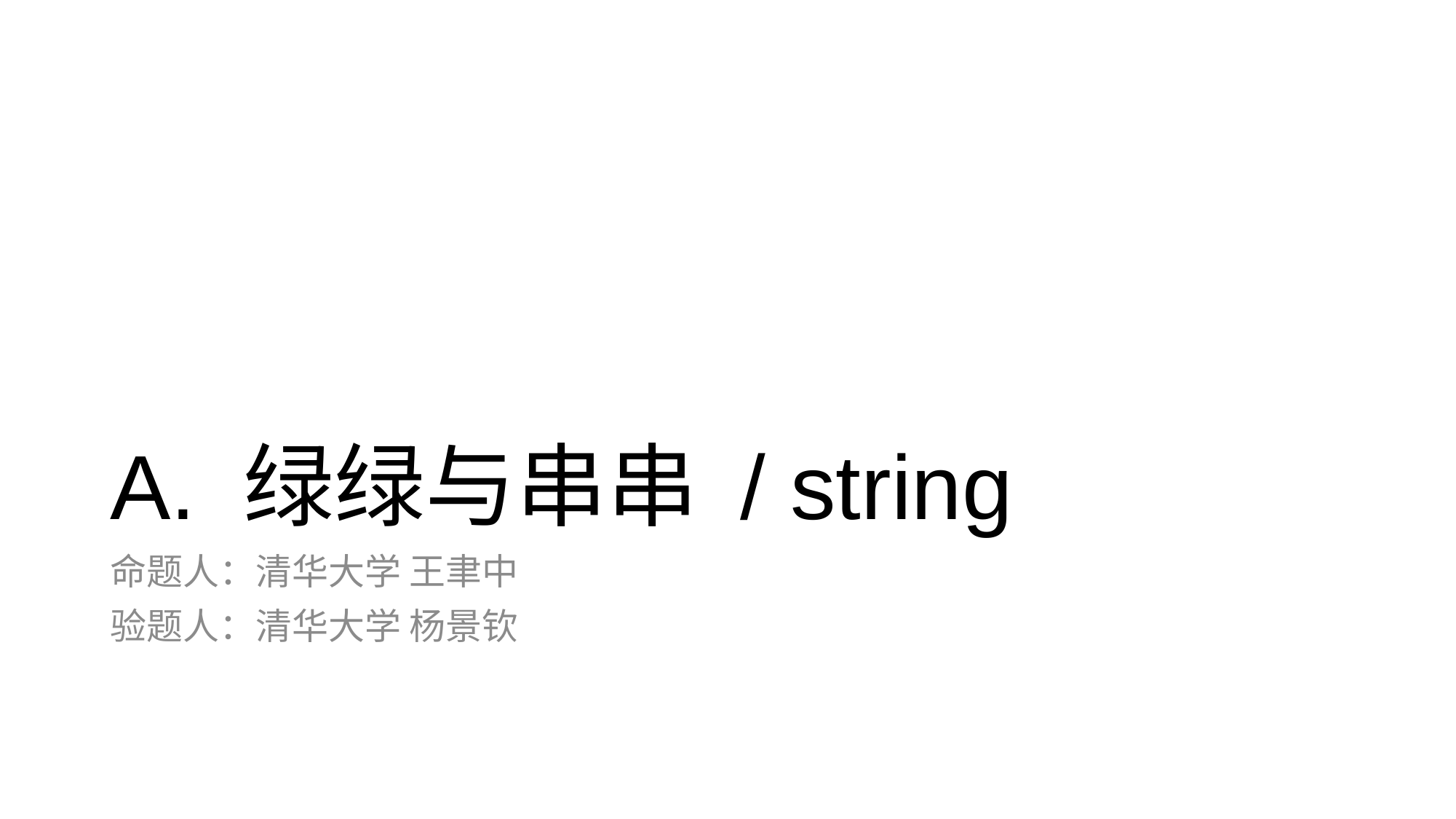

# A. 绿绿与串串 / string
命题人：清华大学 王聿中
验题人：清华大学 杨景钦